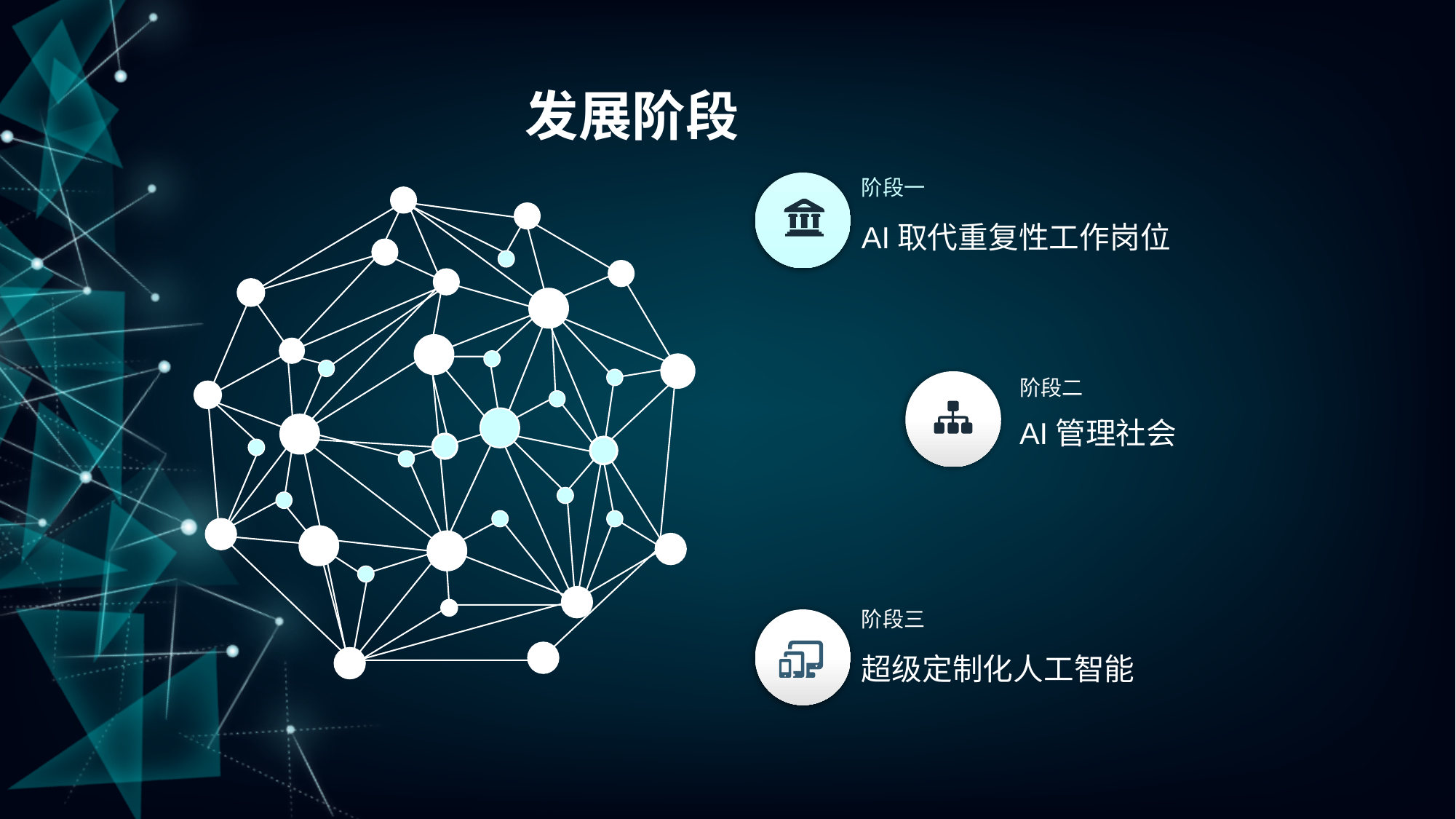

发展阶段
阶段一
AI取代重复性工作岗位

阶段二
AI管理社会

阶段三
超级定制化人工智能